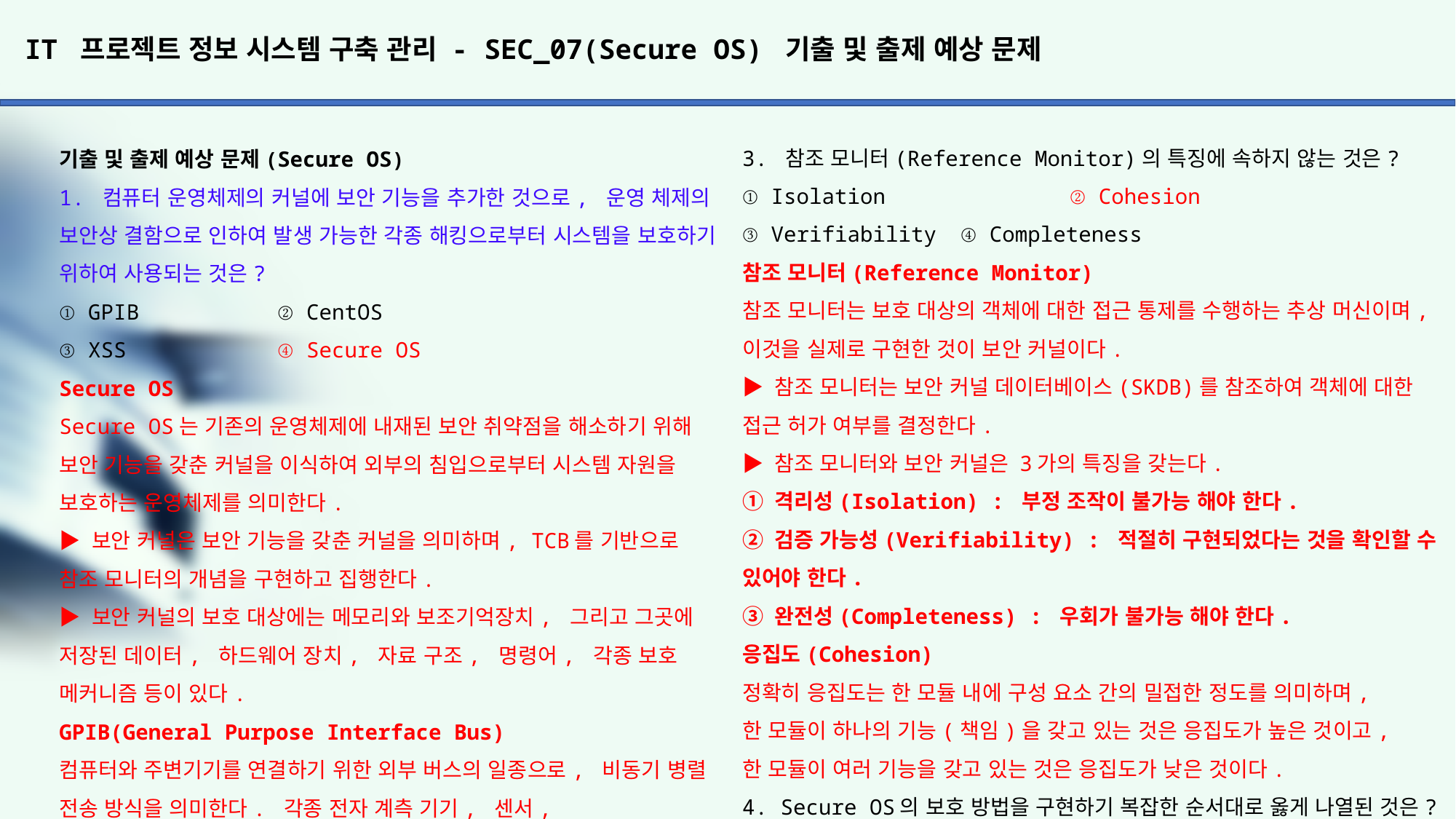

# IT 프로젝트 정보 시스템 구축 관리 - SEC_07(Secure OS) 기출 및 출제 예상 문제
3. 참조 모니터(Reference Monitor)의 특징에 속하지 않는 것은?
① Isolation		② Cohesion
③ Verifiability	④ Completeness
참조 모니터(Reference Monitor)
참조 모니터는 보호 대상의 객체에 대한 접근 통제를 수행하는 추상 머신이며, 이것을 실제로 구현한 것이 보안 커널이다.
▶ 참조 모니터는 보안 커널 데이터베이스(SKDB)를 참조하여 객체에 대한 접근 허가 여부를 결정한다.
▶ 참조 모니터와 보안 커널은 3가의 특징을 갖는다.
① 격리성(Isolation) : 부정 조작이 불가능 해야 한다.
② 검증 가능성(Verifiability) : 적절히 구현되었다는 것을 확인할 수 있어야 한다.
③ 완전성(Completeness) : 우회가 불가능 해야 한다.
응집도(Cohesion)
정확히 응집도는 한 모듈 내에 구성 요소 간의 밀접한 정도를 의미하며,
한 모듈이 하나의 기능(책임)을 갖고 있는 것은 응집도가 높은 것이고,
한 모듈이 여러 기능을 갖고 있는 것은 응집도가 낮은 것이다.
4. Secure OS의 보호 방법을 구현하기 복잡한 순서대로 옳게 나열된 것은?
① 암호적 분리 > 논리적 분리 > 시간적 분리 > 물리적 분리
② 물리적 분리 > 시간적 분리 > 암호적 분리 > 논리적 분리
③ 암호적 분리 > 시간적 분리 > 논리적 분리 > 물리적 분리
④ 물리적 분리 > 시간적 분리 > 논리적 분리 > 암호적 분리
Secure OS의 보호 방법
보호 방법을 구현하기 복잡한 것부터 차례로 나열하면 아래와 같다.
① 암호적 분리(Cryptographic Separation) : 내부 정보를 암호화 하는 방법
② 논리적 분리(Logical Separation) : 프로세스 논리적 구역을 지정 하여 그 구역을 벗어나는 행위를 제한하는 방법
③ 시간적 분리(Temporal Separation) : 동일 시간에 하나의 프로세스 만 수행되도록 하여 동시 실행으로 발생하는 보안 취약점을 제거하는 방법
④ 물리적 분리(Physical Separation) : 사용자 별로 특정 장비만 사용
하도록 제한하는 방법
기출 및 출제 예상 문제(Secure OS)
1. 컴퓨터 운영체제의 커널에 보안 기능을 추가한 것으로, 운영 체제의 보안상 결함으로 인하여 발생 가능한 각종 해킹으로부터 시스템을 보호하기 위하여 사용되는 것은?
① GPIB 		② CentOS
③ XSS		④ Secure OS
Secure OS
Secure OS는 기존의 운영체제에 내재된 보안 취약점을 해소하기 위해 보안 기능을 갖춘 커널을 이식하여 외부의 침입으로부터 시스템 자원을 보호하는 운영체제를 의미한다.
▶ 보안 커널은 보안 기능을 갖춘 커널을 의미하며, TCB를 기반으로 참조 모니터의 개념을 구현하고 집행한다.
▶ 보안 커널의 보호 대상에는 메모리와 보조기억장치, 그리고 그곳에 저장된 데이터, 하드웨어 장치, 자료 구조, 명령어, 각종 보호 메커니즘 등이 있다.
GPIB(General Purpose Interface Bus)
컴퓨터와 주변기기를 연결하기 위한 외부 버스의 일종으로, 비동기 병렬 전송 방식을 의미한다. 각종 전자 계측 기기, 센서,
생산 자동화 관련기기 등을 제어하기 위한 외부 버스, 일반 PC에서는 많이 사용되지 않는다. 원래 HP사가 사내 검사용으로 사용하던 디지털 인터페이스 규격이 IEEE 488로 규격화가 된 것 이다. 각종 계측기의 표준 인터페이스로 많이 사용된다.
CentOS
CentOS(센트 OS)는 CentOS 프로젝트에서 레드햇 제휴로 개발한
컴퓨터 운영체제이다. 업스트림 소스인 레드햇 엔터프라이즈
리눅스와 완벽하게 호환되는 무료 기업용 컴퓨팅 플랫폼을 제공할 목적으로 만들어진 리눅스 계 운영체제 가운데 하나이다.
XSS(Cross Site Script)
웹 애플리케이션에서 사용자가 입력 값에 대한 필터링이 제대로 이루어지지 않을 경우, 공격자가 입력이 가능한 폼에 악의적인 스크립트를 삽입하여 해당 스크립트가 희생자 측에서 동작하도록 하여 악의적인 행위를 수행하는 취약점이다. 공격자는 취약점을 이용하여 사용자의 개인정보 및 쿠키정보 탈취, 악성코드 감염, 웹 페이지 변조 등의 공격을 수행한다.
2. Secure OS의 보안기능으로 거리가 먼 것은?
① 식별 및 인증 		② 임의적 접근 통제
③ 고가용성 지원 		④ 강제적 접근 통제
고가용성 솔루션(HACMP; High Availability Clustering Multi Processing)
고가용성 솔루션은 긴 시간 동안 안정적인 서비스 운영을 위해서 장애 발생 시 즉시 다른 시스템으로 대체 가능한 환경을 구축하는 메커니즘을 의미한다.
▶ 각 시스템 간에 공유 디스크를 중심으로 클러스터링으로 역어 다수의 시스템을 동시에 연결할 수 있다.
▶ 2개의 서버를 연결하는 이중화를 통해 서버의 안정성을 높일 수 있다.
Secure OS의 7가지의 보안 기능
식별 및 인증
각 접근 주체에 대한 안전하고 고유한 식별 및 인증 기능
임의적 접근 통제
▶ 소속 그룹 또는 개인에 따라 부여된 권한에 따라 접근을 통제하는 기능
▶ DAC(Discretionary Access Control) 또는 신분 기반 정책 이라고도 한다.
강제적 접근 통제
▶ 접속 단말 및 접속 방법, 권한, 요청 객체의 특성 등 여러 보안 속성이 고려된 규칙에 따라 강제적으로 접근을 통제하는 기능
▶ MAC(Mandatory Access Control) 또는 규칙 기반 정책이라도 한다.
객체 사용성 보호
메모리에 기존 데이터가 남아있지 않도록 초기화하는 기능
완전한 조정
우회할 수 없도록 모든 접근 경로를 완전하게 통제하는 기능
신뢰 경로
비밀번호 변경 및 권한 설정 등과 같은 보안 작업을 위한 안전한 경로를 제공하는 기능
감사 및 감사 기록 축소
▶ 모든 보안 관련 사건 및 작업을 기록(Log)한 후 보호하는 기능
▶ 막대한 양의 기록들을 분석하고 축소하는 기능